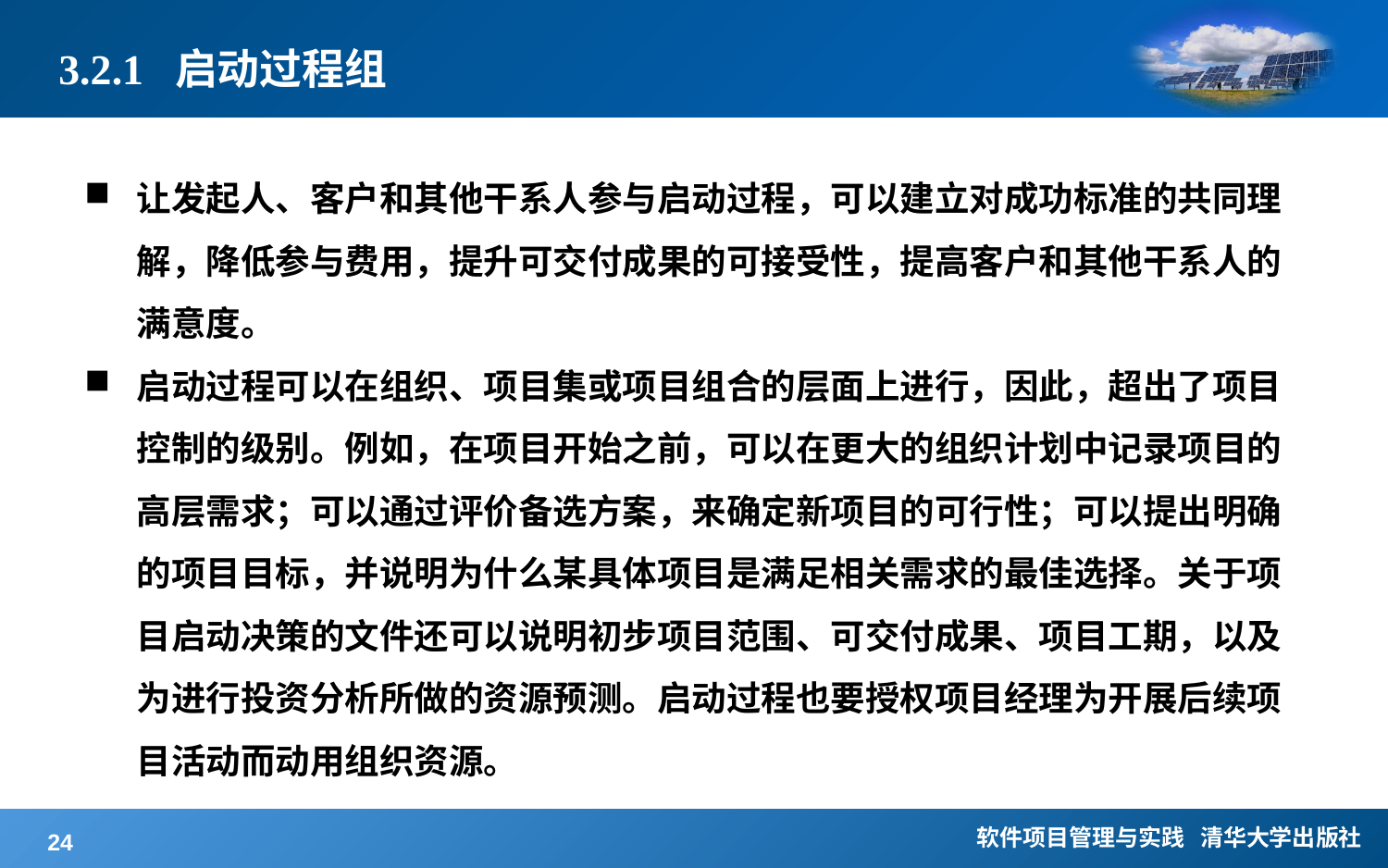

# 3.2.1  启动过程组
让发起人、客户和其他干系人参与启动过程，可以建立对成功标准的共同理解，降低参与费用，提升可交付成果的可接受性，提高客户和其他干系人的满意度。
启动过程可以在组织、项目集或项目组合的层面上进行，因此，超出了项目控制的级别。例如，在项目开始之前，可以在更大的组织计划中记录项目的高层需求；可以通过评价备选方案，来确定新项目的可行性；可以提出明确的项目目标，并说明为什么某具体项目是满足相关需求的最佳选择。关于项目启动决策的文件还可以说明初步项目范围、可交付成果、项目工期，以及为进行投资分析所做的资源预测。启动过程也要授权项目经理为开展后续项目活动而动用组织资源。